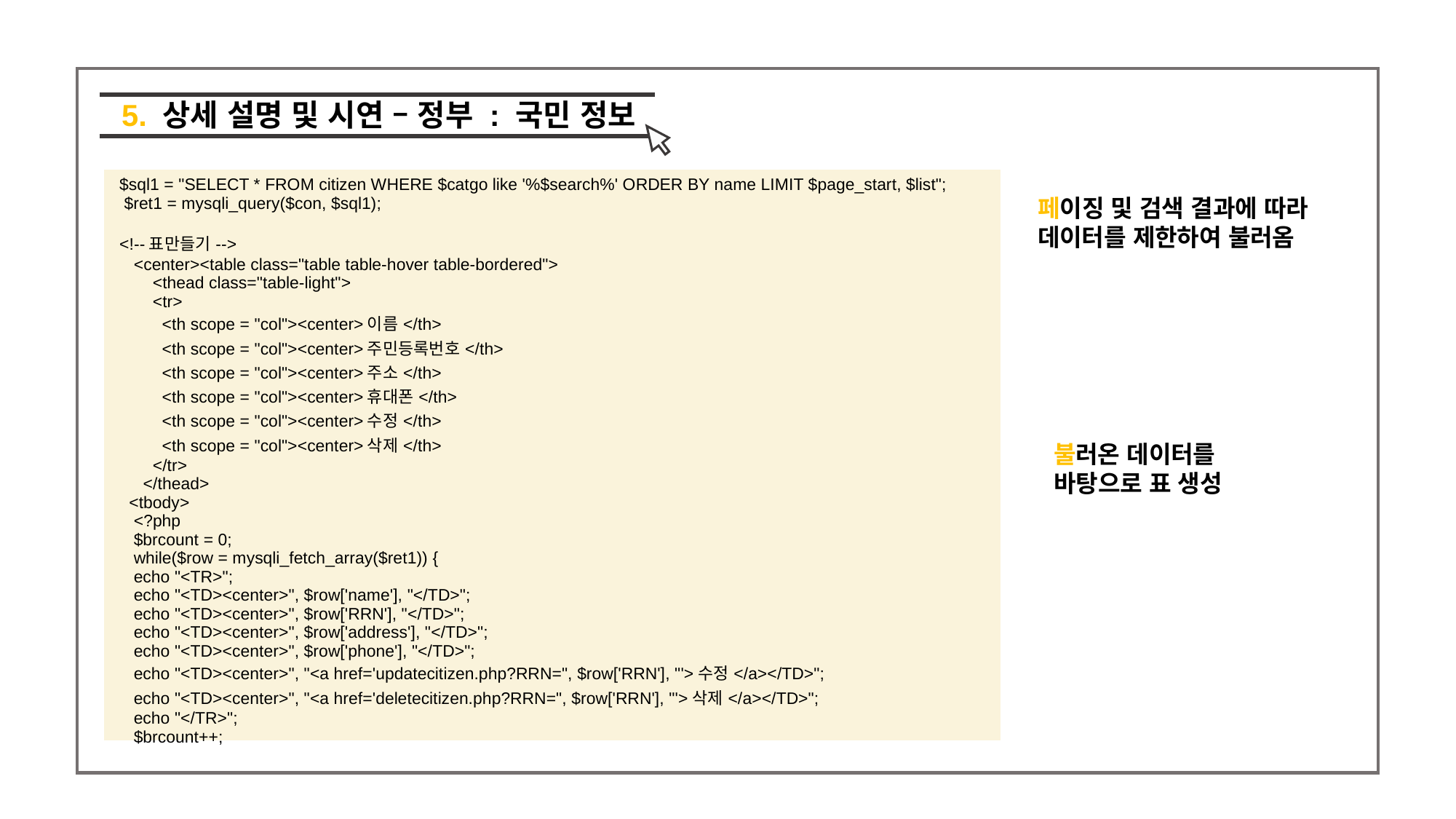

5. 상세 설명 및 시연 – 정부 : 국민 정보

| $sql1 = "SELECT \* FROM citizen WHERE $catgo like '%$search%' ORDER BY name LIMIT $page\_start, $list"; $ret1 = mysqli\_query($con, $sql1); <!--표만들기--> <center><table class="table table-hover table-bordered"> <thead class="table-light"> <tr> <th scope = "col"><center>이름</th> <th scope = "col"><center>주민등록번호</th> <th scope = "col"><center>주소</th> <th scope = "col"><center>휴대폰</th> <th scope = "col"><center>수정</th> <th scope = "col"><center>삭제</th> </tr> </thead> <tbody> <?php $brcount = 0; while($row = mysqli\_fetch\_array($ret1)) { echo "<TR>"; echo "<TD><center>", $row['name'], "</TD>"; echo "<TD><center>", $row['RRN'], "</TD>"; echo "<TD><center>", $row['address'], "</TD>"; echo "<TD><center>", $row['phone'], "</TD>"; echo "<TD><center>", "<a href='updatecitizen.php?RRN=", $row['RRN'], "'>수정</a></TD>"; echo "<TD><center>", "<a href='deletecitizen.php?RRN=", $row['RRN'], "'>삭제</a></TD>"; echo "</TR>"; $brcount++; |
| --- |
페이징 및 검색 결과에 따라 데이터를 제한하여 불러옴
불러온 데이터를 바탕으로 표 생성